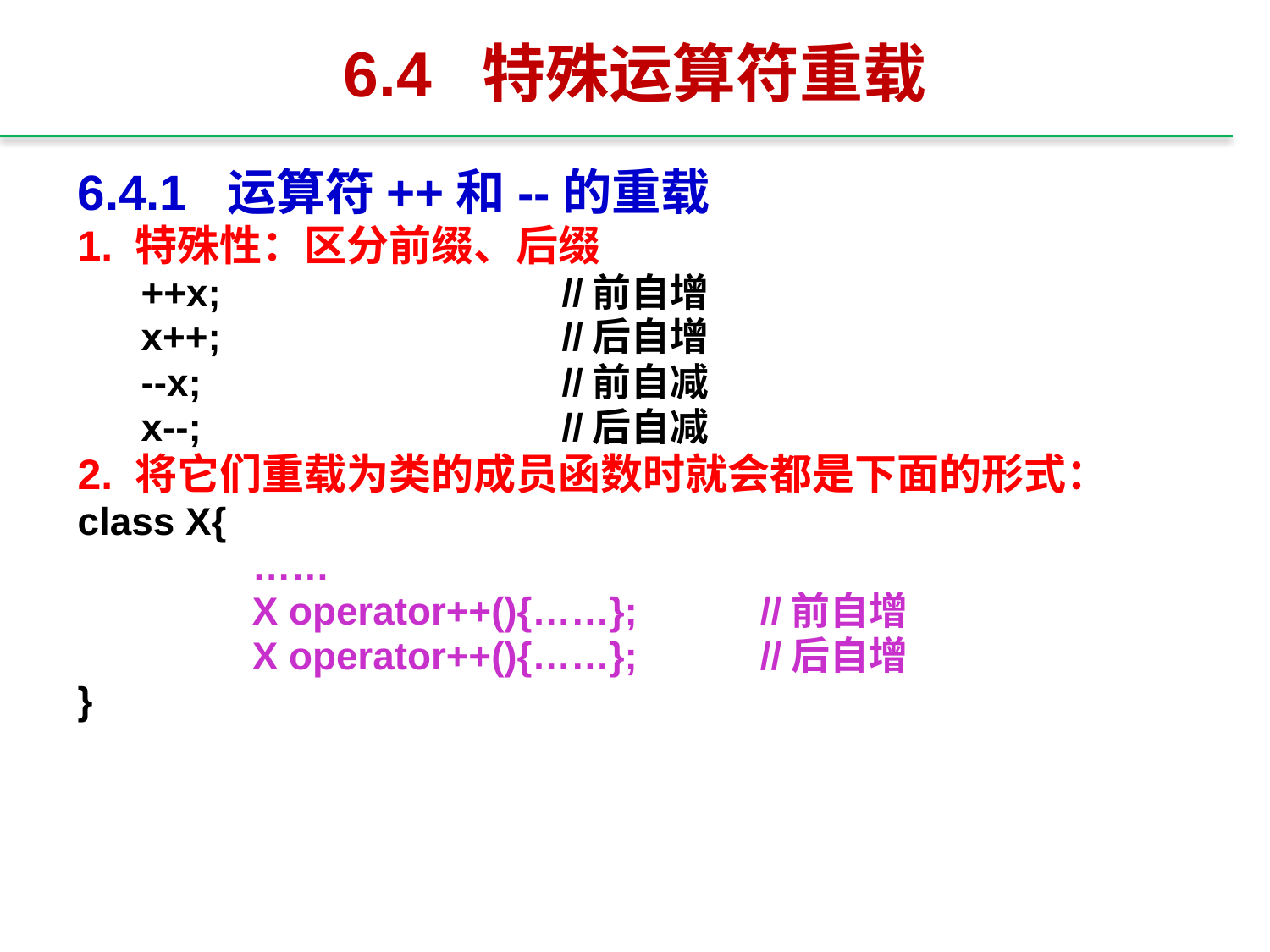

# 6.4  特殊运算符重载
6.4.1  运算符++和--的重载
1. 特殊性：区分前缀、后缀
++x;    			//前自增
x++;    			//后自增
--x;     			//前自减
x--;     			//后自减
2. 将它们重载为类的成员函数时就会都是下面的形式：
class X{
    		……
  		X operator++(){……};     	//前自增
  		X operator++(){……};     	//后自增
}